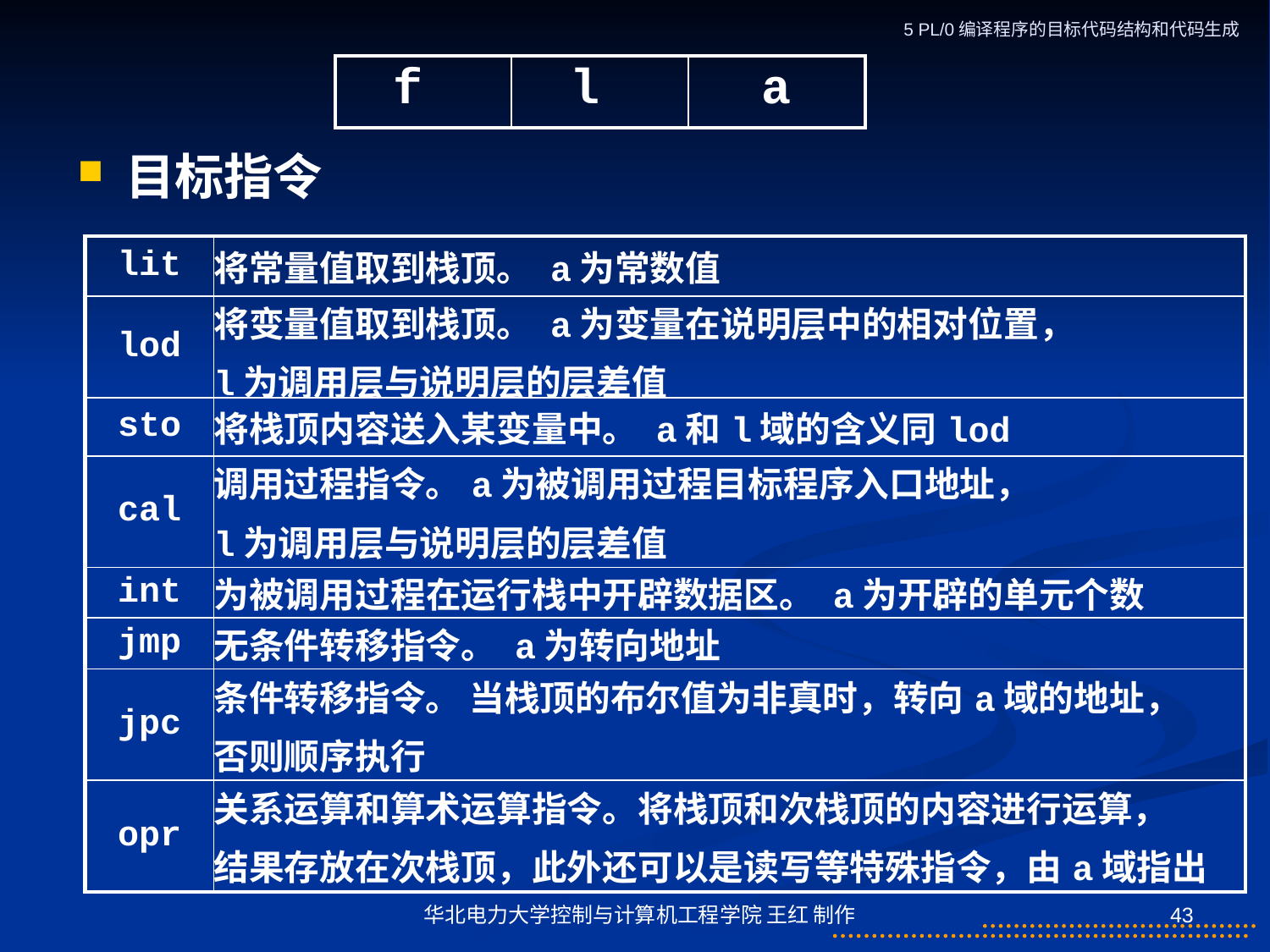

5 PL/0编译程序的目标代码结构和代码生成
| f | l | a |
| --- | --- | --- |
目标指令
| lit | 将常量值取到栈顶。 a为常数值 |
| --- | --- |
| lod | 将变量值取到栈顶。 a为变量在说明层中的相对位置， l为调用层与说明层的层差值 |
| sto | 将栈顶内容送入某变量中。 a和l域的含义同lod |
| cal | 调用过程指令。a为被调用过程目标程序入口地址， l为调用层与说明层的层差值 |
| int | 为被调用过程在运行栈中开辟数据区。 a为开辟的单元个数 |
| jmp | 无条件转移指令。 a为转向地址 |
| jpc | 条件转移指令。 当栈顶的布尔值为非真时，转向a域的地址， 否则顺序执行 |
| opr | 关系运算和算术运算指令。将栈顶和次栈顶的内容进行运算， 结果存放在次栈顶，此外还可以是读写等特殊指令，由a域指出 |
华北电力大学控制与计算机工程学院 王红 制作
43